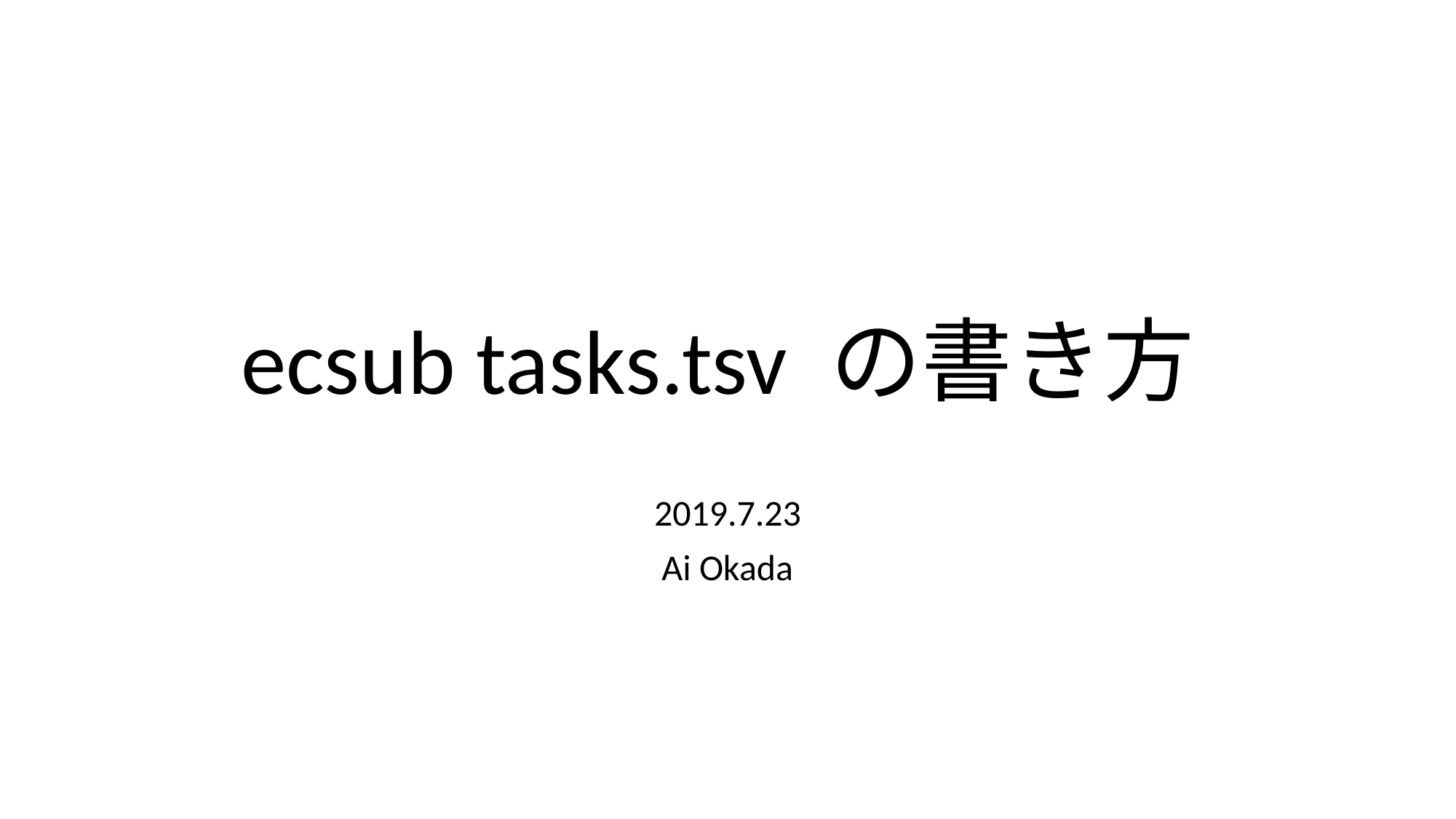

# ecsub tasks.tsv の書き方

2019.7.23
Ai Okada